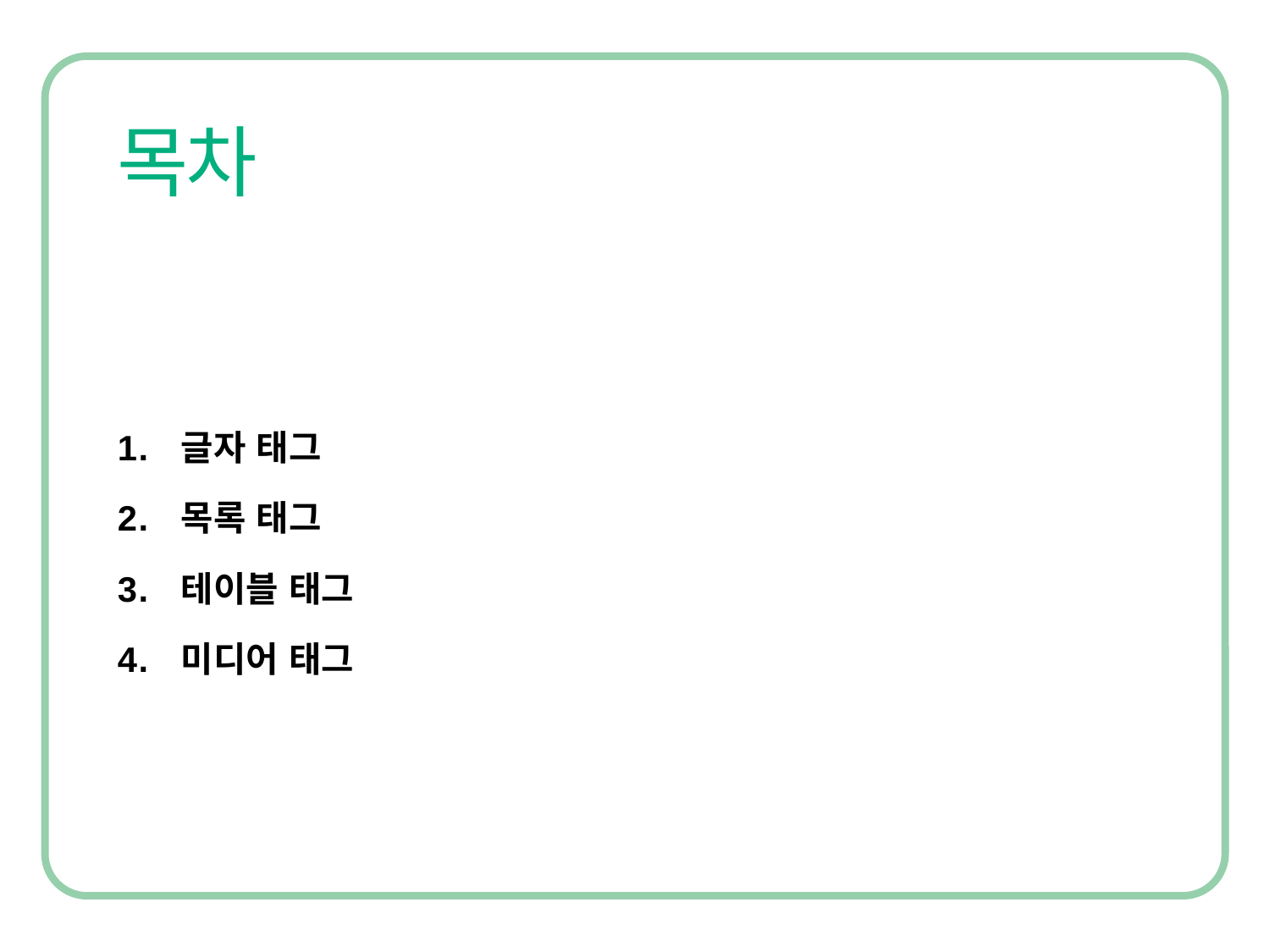

글자 태그
목록 태그
테이블 태그
미디어 태그